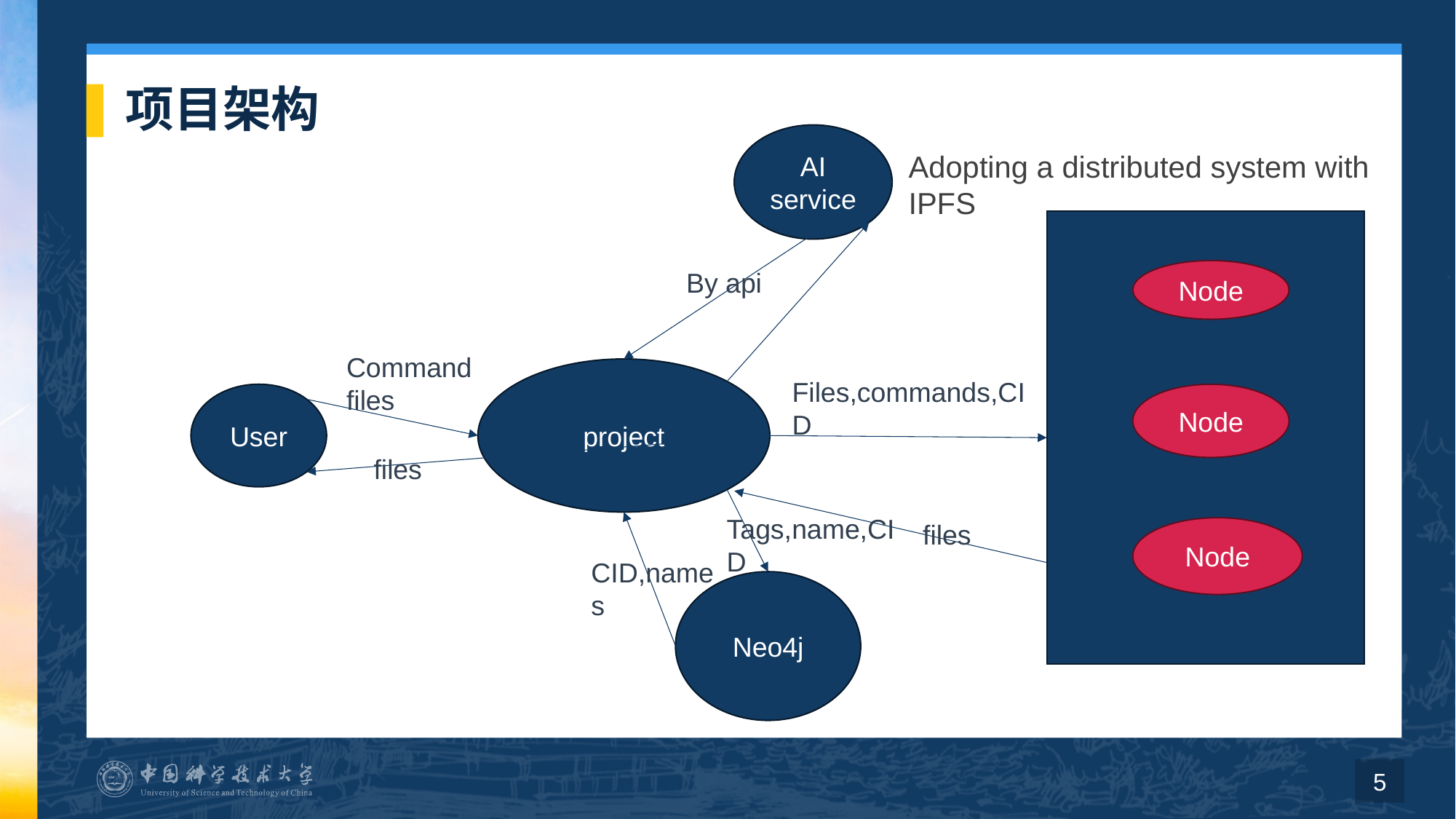

# 项目架构
AI service
Adopting a distributed system with IPFS

By api
Node
Command
files
project
Files,commands,CID
User
Node
files
Tags,name,CID
files
Node
CID,names
Neo4j
5